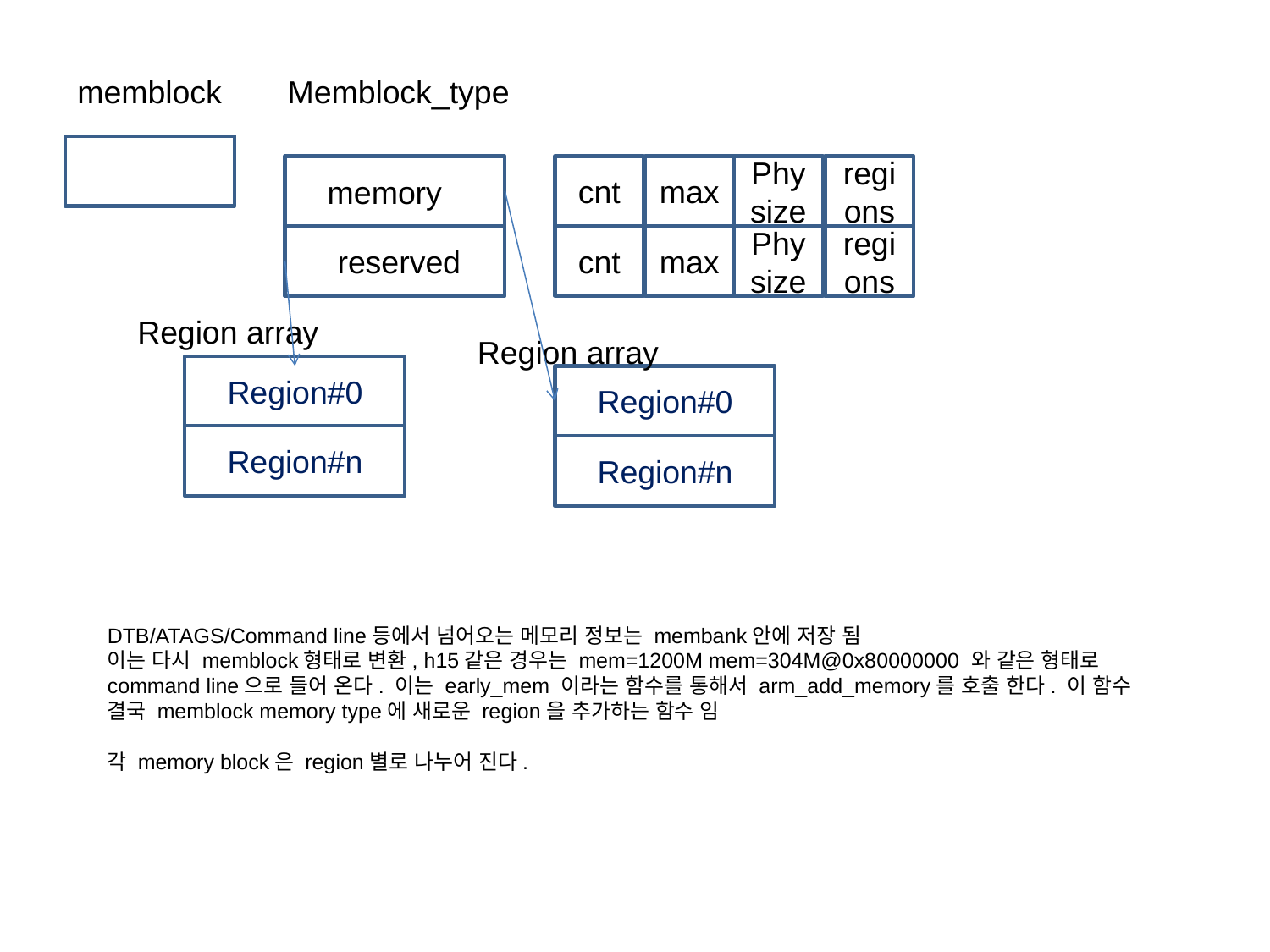

memblock
Memblock_type

cnt
max
Phy size
regions
memory

cnt
max
Phy size
regions
reserved
Region array
Region array
Region#0
Region#0
Region#n
Region#n
DTB/ATAGS/Command line등에서 넘어오는 메모리 정보는 membank안에 저장 됨
이는 다시 memblock형태로 변환, h15같은 경우는 mem=1200M mem=304M@0x80000000 와 같은 형태로 command line으로 들어 온다. 이는 early_mem 이라는 함수를 통해서 arm_add_memory를 호출 한다. 이 함수 결국 memblock memory type에 새로운 region을 추가하는 함수 임

각 memory block은 region별로 나누어 진다.